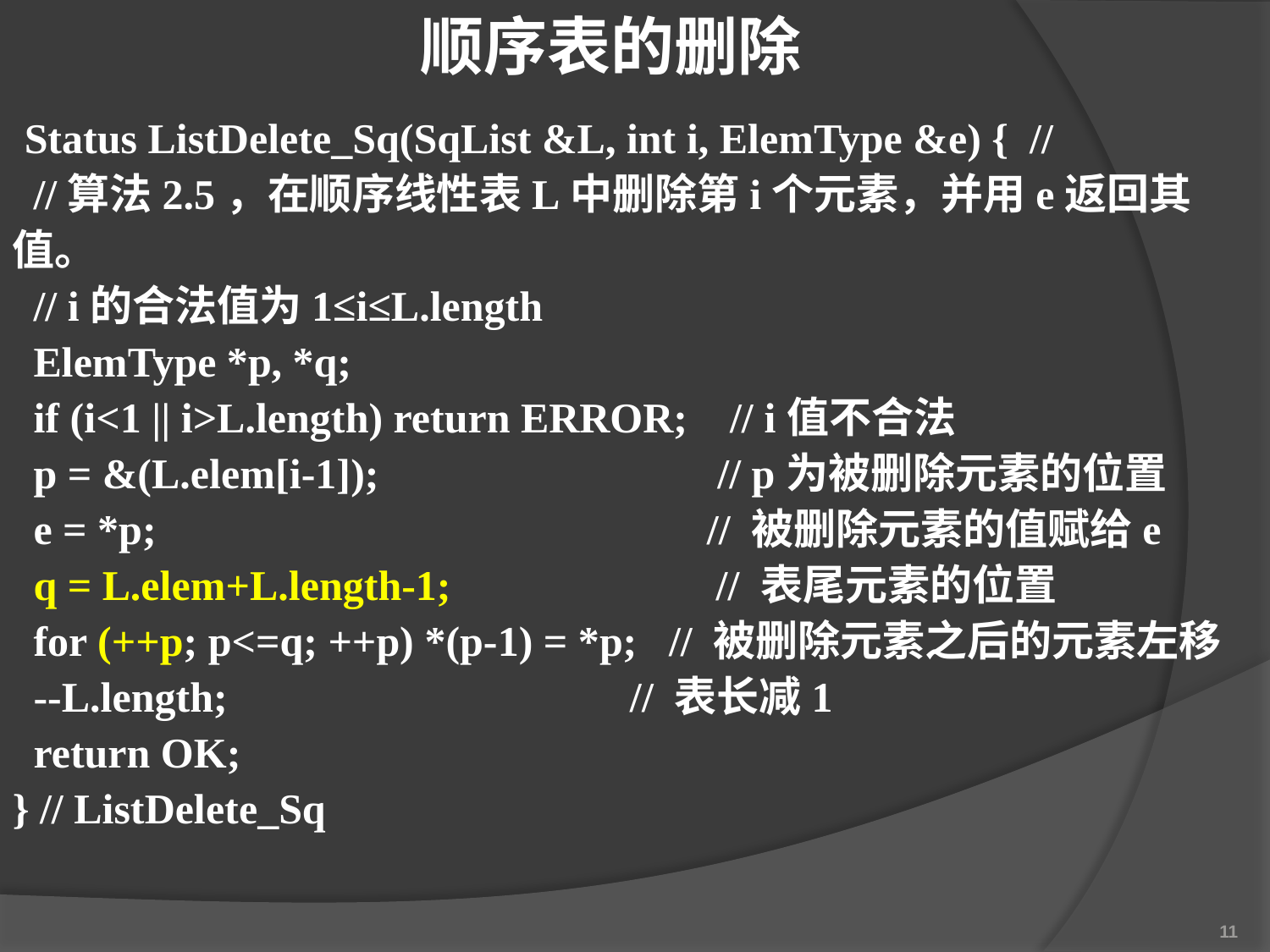

顺序表的删除
 Status ListDelete_Sq(SqList &L, int i, ElemType &e) {  //
  //算法2.5，在顺序线性表L中删除第i个元素，并用e返回其值。
  // i的合法值为1≤i≤L.length
  ElemType *p, *q;
  if (i<1 || i>L.length) return ERROR;    // i值不合法
  p = &(L.elem[i-1]);                                // p为被删除元素的位置
  e = *p;                                                    // 被删除元素的值赋给e
  q = L.elem+L.length-1;                         // 表尾元素的位置
  for (++p; p<=q; ++p) *(p-1) = *p;   // 被删除元素之后的元素左移
  --L.length;                                      // 表长减1
  return OK;
} // ListDelete_Sq
11